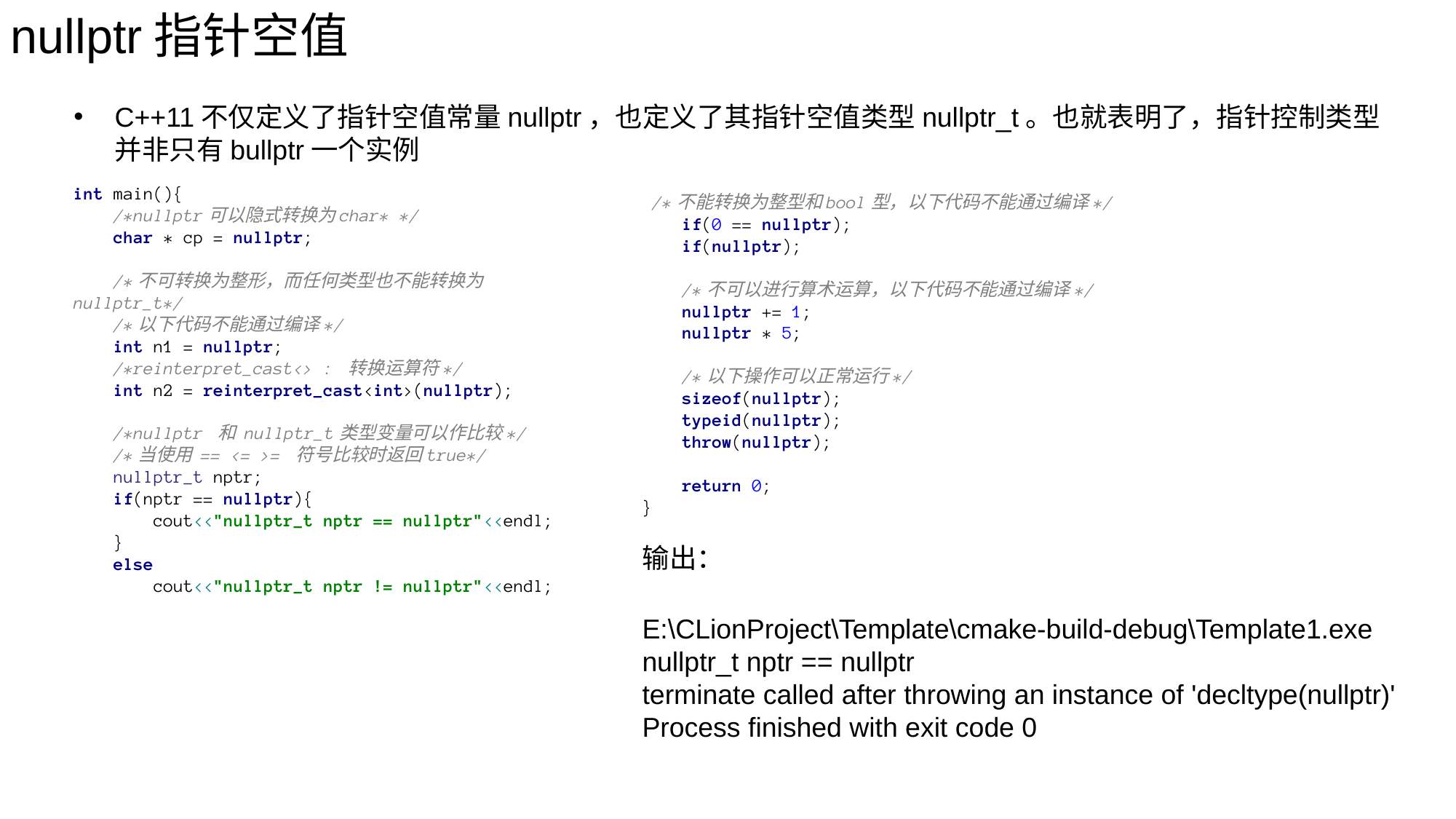

nullptr指针空值
C++11不仅定义了指针空值常量nullptr，也定义了其指针空值类型nullptr_t。也就表明了，指针控制类型并非只有bullptr一个实例
int main(){
    /*nullptr可以隐式转换为char* */
    char * cp = nullptr;
    /*不可转换为整形，而任何类型也不能转换为nullptr_t*/
    /*以下代码不能通过编译*/
    int n1 = nullptr;
    /*reinterpret_cast<> : 转换运算符*/
    int n2 = reinterpret_cast<int>(nullptr);
    /*nullptr 和 nullptr_t类型变量可以作比较*/
    /*当使用 == <= >= 符号比较时返回true*/
    nullptr_t nptr;
    if(nptr == nullptr){
        cout<<"nullptr_t nptr == nullptr"<<endl;
    }
    else
        cout<<"nullptr_t nptr != nullptr"<<endl;
 /*不能转换为整型和bool型，以下代码不能通过编译*/
    if(0 == nullptr);
    if(nullptr);
    /*不可以进行算术运算，以下代码不能通过编译*/
    nullptr += 1;
    nullptr * 5;
    /*以下操作可以正常运行*/
    sizeof(nullptr);
    typeid(nullptr);
    throw(nullptr);
    return 0;
}
输出：
E:\CLionProject\Template\cmake-build-debug\Template1.exe
nullptr_t nptr == nullptr
terminate called after throwing an instance of 'decltype(nullptr)'
Process finished with exit code 0
#include <iostream>
#include <typeinfo>
using namespace std;
int main(){
    /*nullptr可以隐式转换为char* */
    char * cp = nullptr;
    /*不可转换为整形，而任何类型也不能转换为nullptr_t*/
    /*以下代码不能通过编译*/
    int n1 = nullptr;
    /*reinterpret_cast<> : 转换运算符*/
    int n2 = reinterpret_cast<int>(nullptr);
    /*nullptr 和 nullptr_t类型变量可以作比较*/
    /*当使用 == <= >= 符号比较时返回true*/
    nullptr_t nptr;
    if(nptr == nullptr){
        cout<<"nullptr_t nptr == nullptr"<<endl;
    }
}